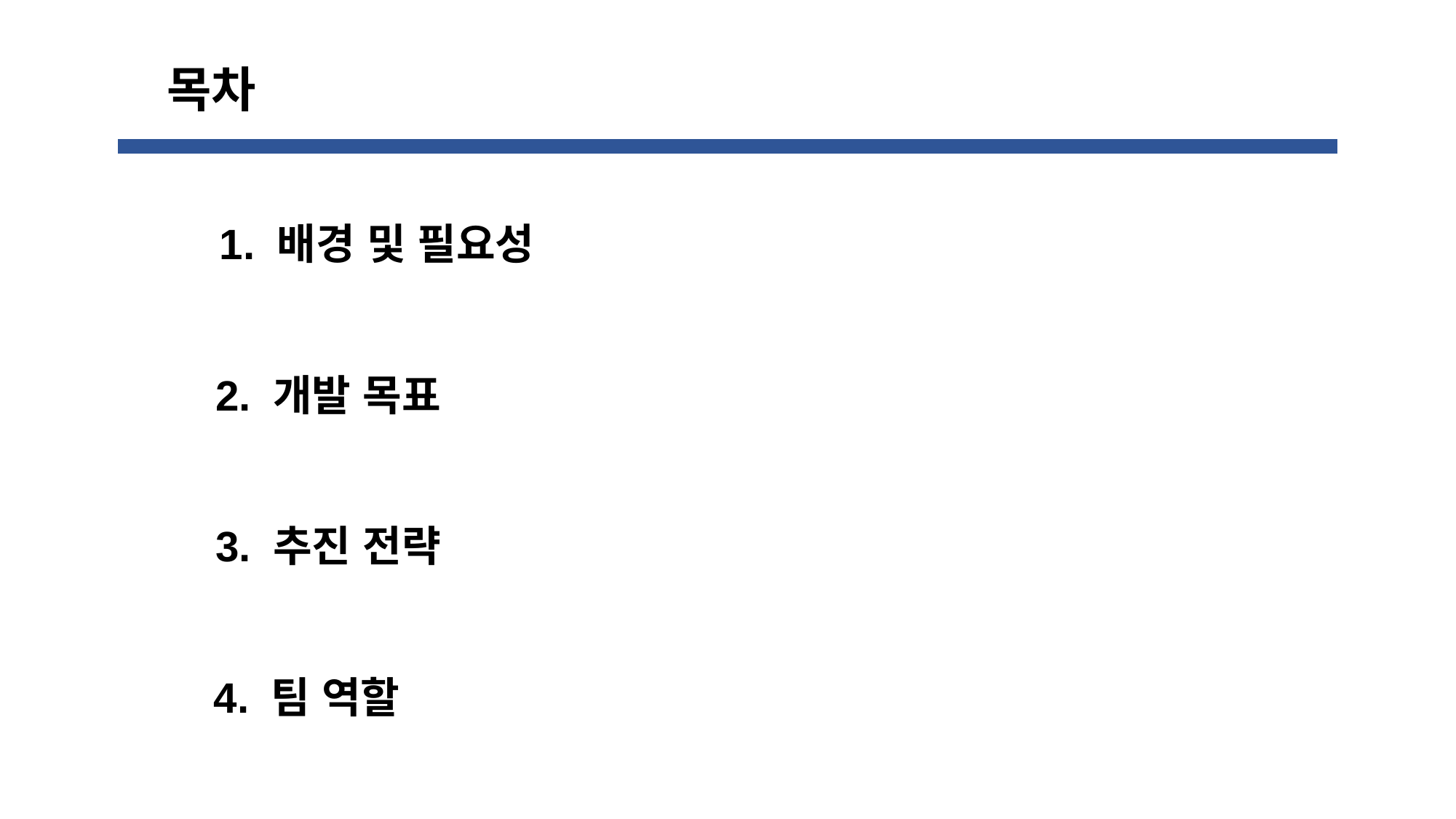

목차
1. 배경 및 필요성
2. 개발 목표
3. 추진 전략
4. 팀 역할